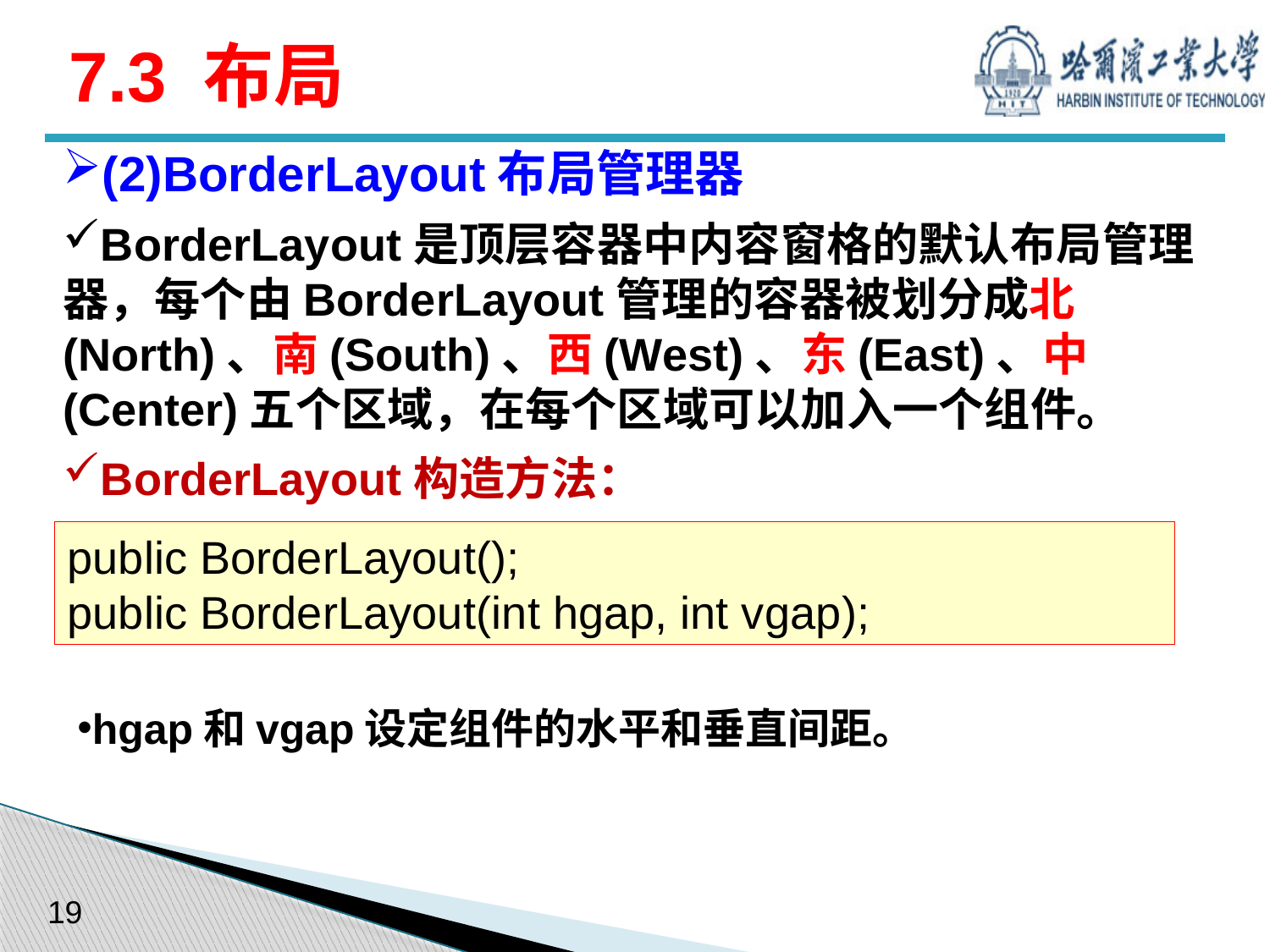

# 7.3 布局
(2)BorderLayout布局管理器
BorderLayout是顶层容器中内容窗格的默认布局管理器，每个由BorderLayout管理的容器被划分成北(North)、南(South)、西(West)、东(East)、中(Center)五个区域，在每个区域可以加入一个组件。
BorderLayout构造方法：
public BorderLayout();
public BorderLayout(int hgap, int vgap);
hgap和vgap设定组件的水平和垂直间距。